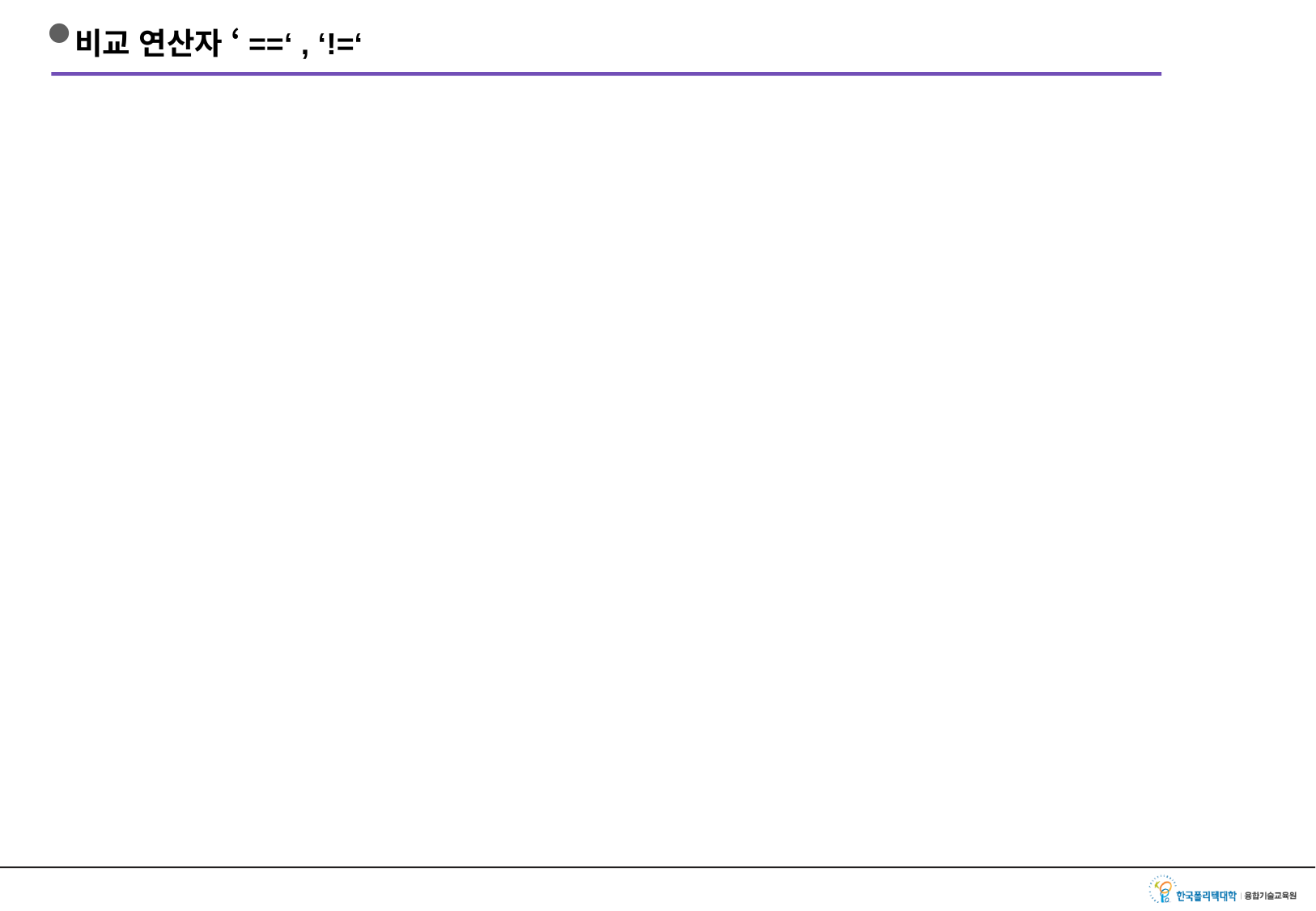

# 비교 연산자 ‘==‘ , ‘!=‘
프로그래밍의 제어문에서 가장 많이 쓰이는 연산자
‘==‘ 같다
‘!=‘ 다르다
모든 비교 연산의 결과는 boolean으로 나온다.